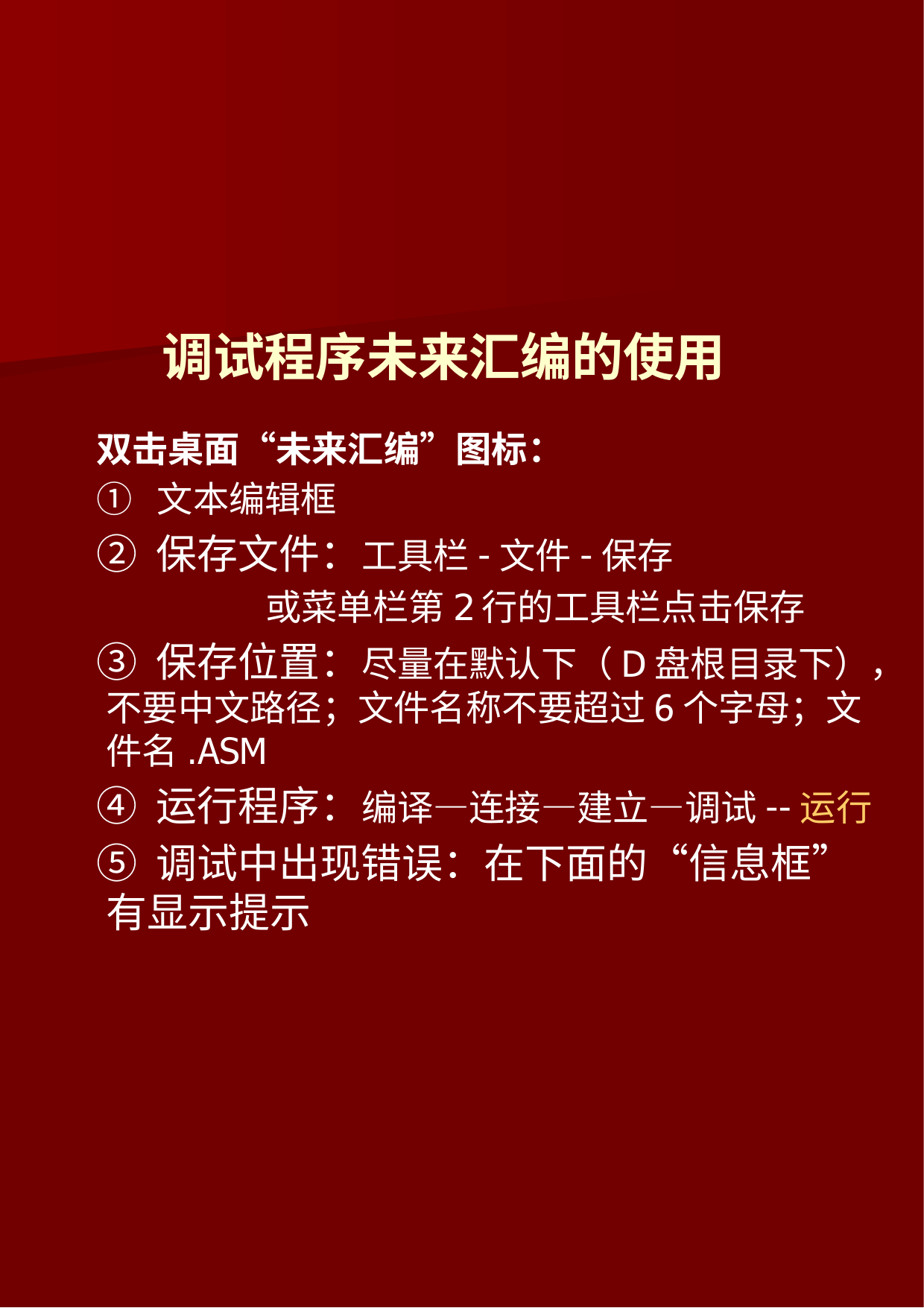

调试程序未来汇编的使用
双击桌面“未来汇编”图标：
①  文本编辑框
② 保存文件：工具栏-文件-保存
                    或菜单栏第2行的工具栏点击保存
③ 保存位置：尽量在默认下（D盘根目录下），不要中文路径；文件名称不要超过6个字母；文件名.ASM
④ 运行程序：编译—连接—建立—调试--运行
⑤ 调试中出现错误：在下面的“信息框” 有显示提示